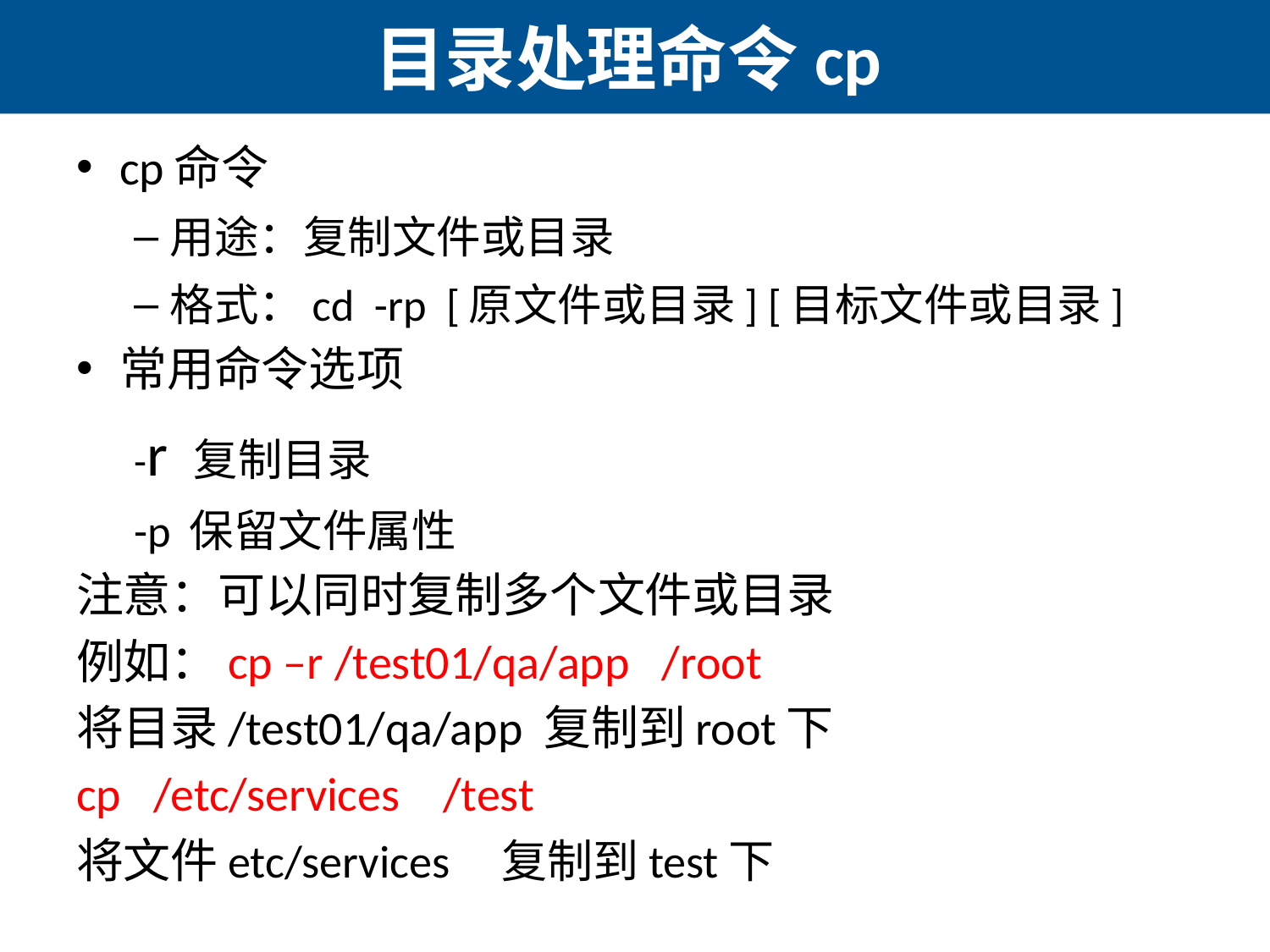

# 目录处理命令cp
cp命令
用途：复制文件或目录
格式：cd  -rp  [原文件或目录] [目标文件或目录]
常用命令选项
-r 复制目录
-p 保留文件属性
注意：可以同时复制多个文件或目录
例如：cp –r /test01/qa/app   /root
将目录/test01/qa/app 复制到root下
cp   /etc/services    /test
将文件etc/services    复制到test下